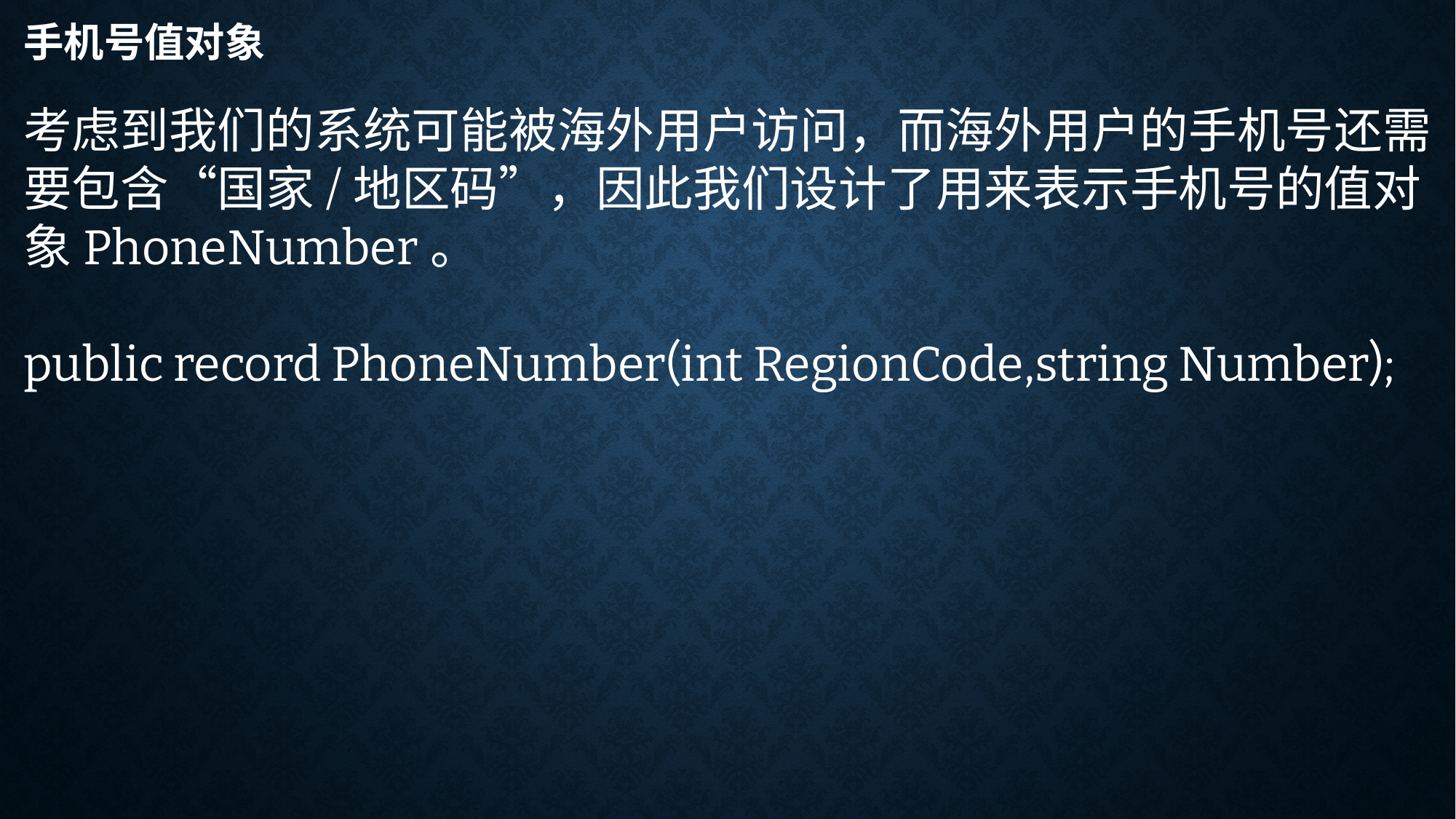

# 手机号值对象
考虑到我们的系统可能被海外用户访问，而海外用户的手机号还需要包含“国家/地区码”，因此我们设计了用来表示手机号的值对象PhoneNumber。

public record PhoneNumber(int RegionCode,string Number);